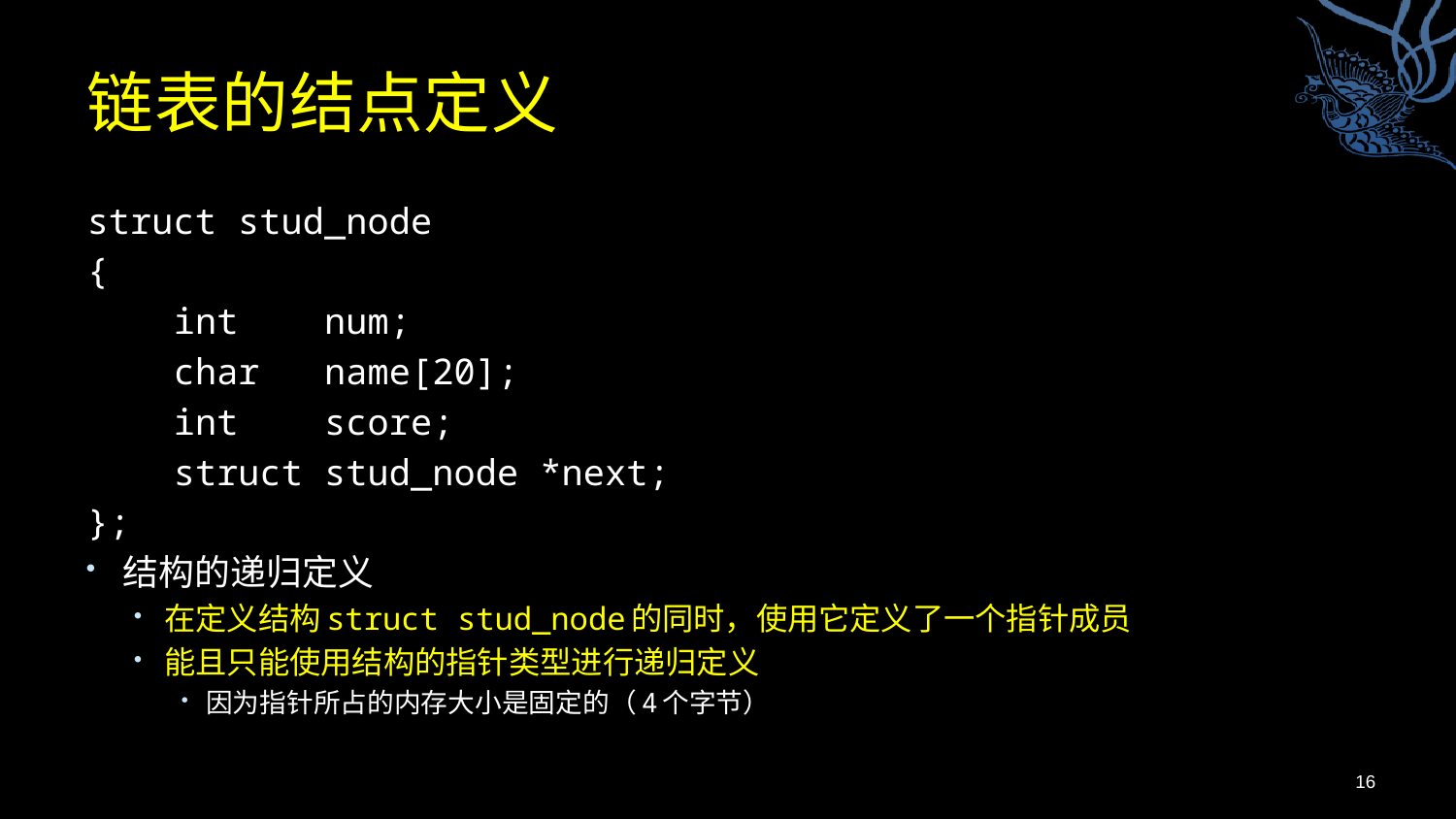

# 链表的结点定义
struct stud_node
{
    int    num;
    char   name[20];
    int    score;
    struct stud_node *next;
};
结构的递归定义
在定义结构struct stud_node的同时，使用它定义了一个指针成员
能且只能使用结构的指针类型进行递归定义
因为指针所占的内存大小是固定的（4个字节）
16